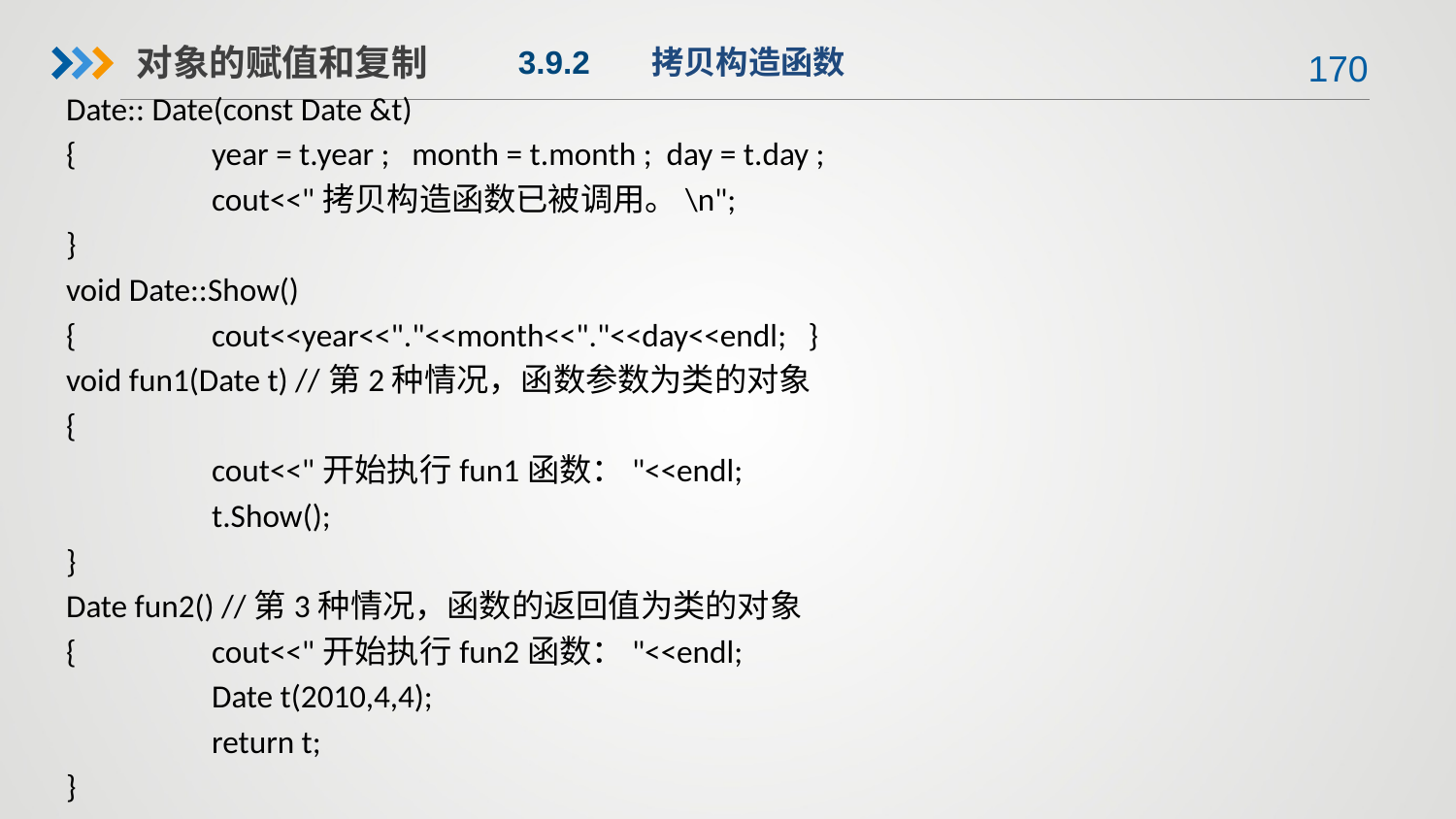

对象的赋值和复制
3.9.2      拷贝构造函数
Date:: Date(const Date &t)
{   	year = t.year ;   month = t.month ;  day = t.day ;
    	cout<<"拷贝构造函数已被调用。\n";
}
void Date::Show()
{   	cout<<year<<"."<<month<<"."<<day<<endl;   }
void fun1(Date t) //第2种情况，函数参数为类的对象
{
	cout<<"开始执行fun1函数："<<endl;
	t.Show();
}
Date fun2() //第3种情况，函数的返回值为类的对象
{	cout<<"开始执行fun2函数："<<endl;
	Date t(2010,4,4);
	return t;
}